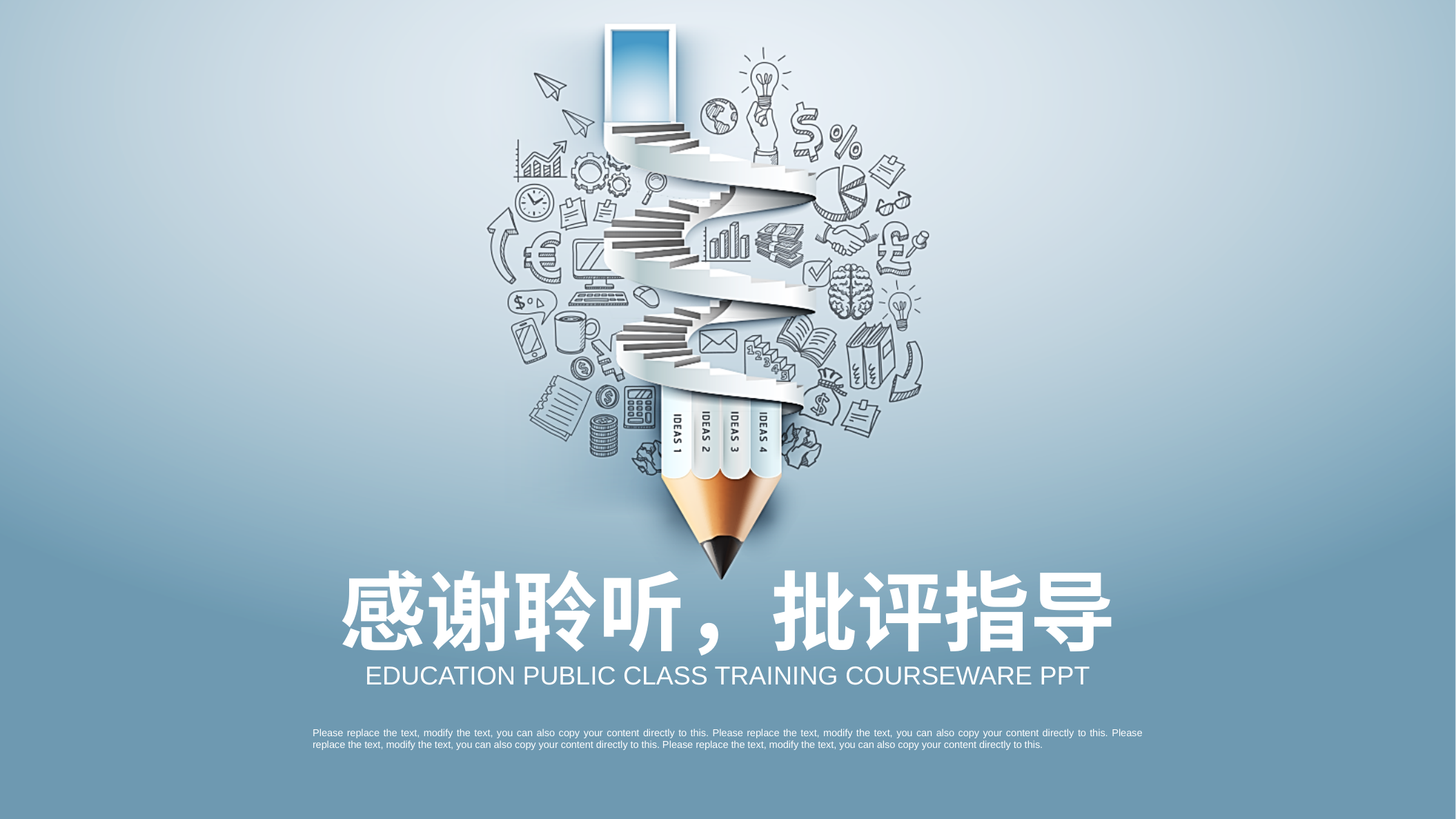

感谢聆听，批评指导
EDUCATION PUBLIC CLASS TRAINING COURSEWARE PPT
Please replace the text, modify the text, you can also copy your content directly to this. Please replace the text, modify the text, you can also copy your content directly to this. Please replace the text, modify the text, you can also copy your content directly to this. Please replace the text, modify the text, you can also copy your content directly to this.